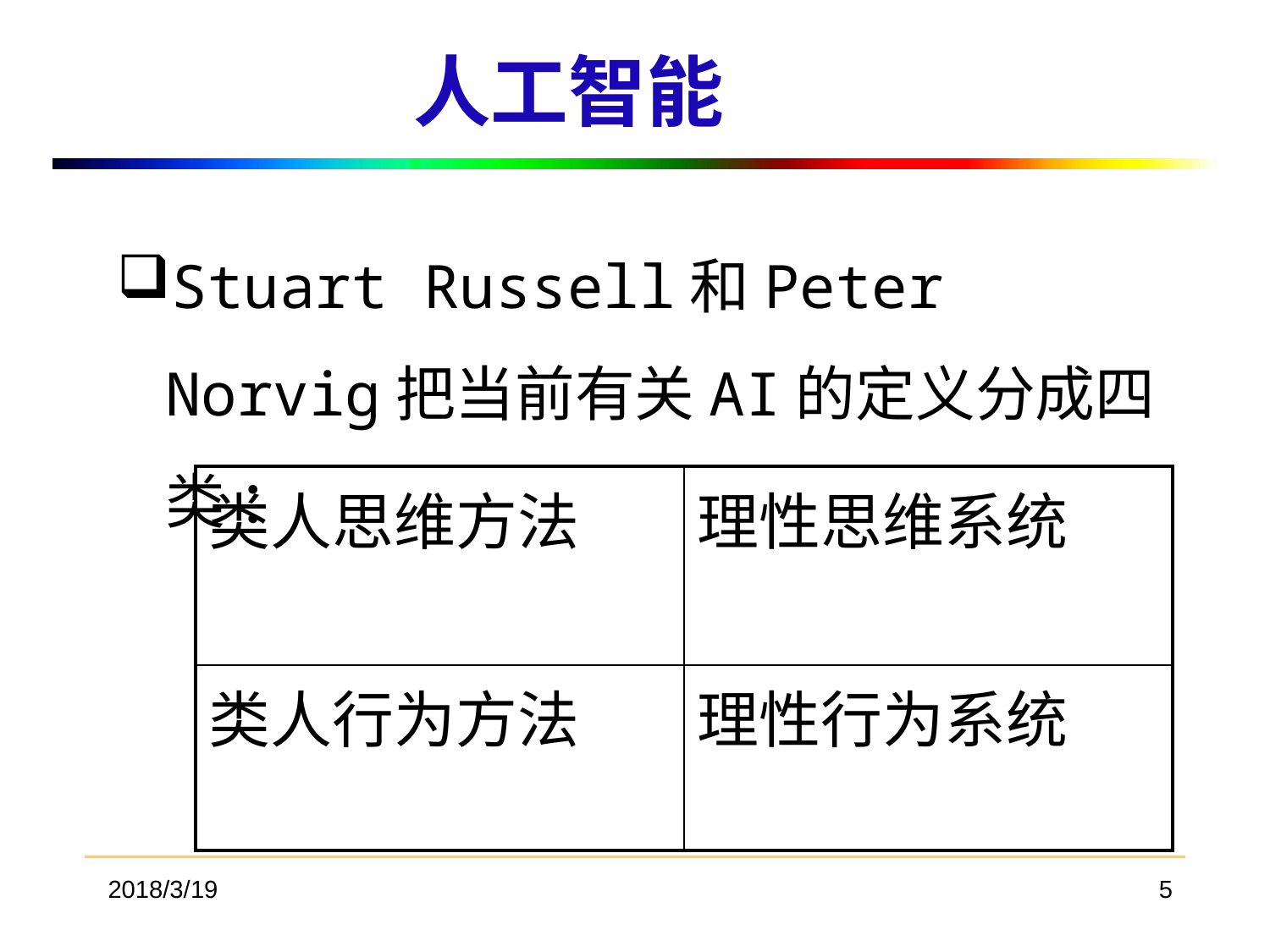

# 人工智能
Stuart Russell和Peter Norvig把当前有关AI的定义分成四类 ：
| 类人思维方法 | 理性思维系统 |
| --- | --- |
| 类人行为方法 | 理性行为系统 |
2018/3/19
5